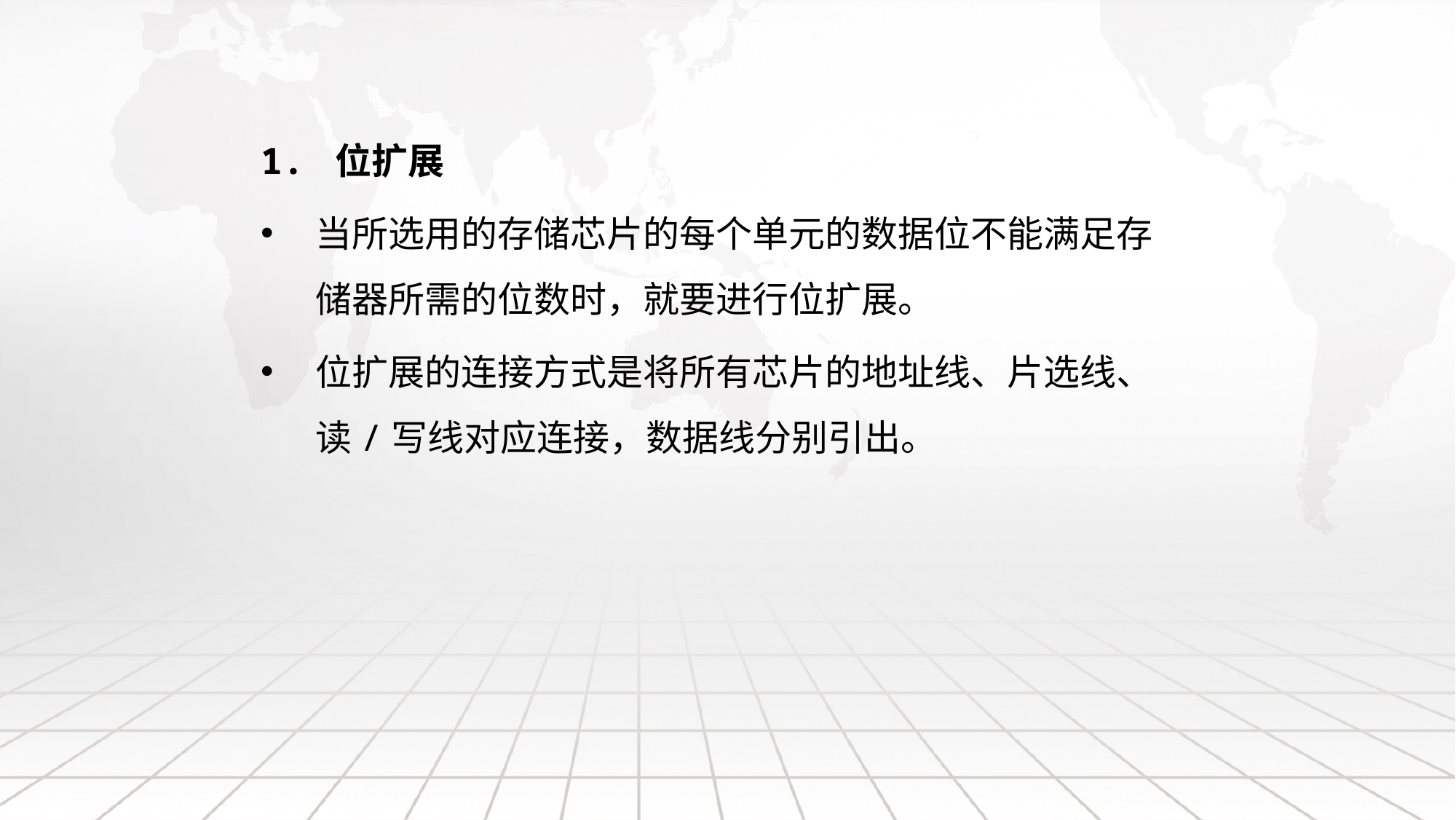

1. 位扩展
当所选用的存储芯片的每个单元的数据位不能满足存储器所需的位数时，就要进行位扩展。
位扩展的连接方式是将所有芯片的地址线、片选线、读/写线对应连接，数据线分别引出。